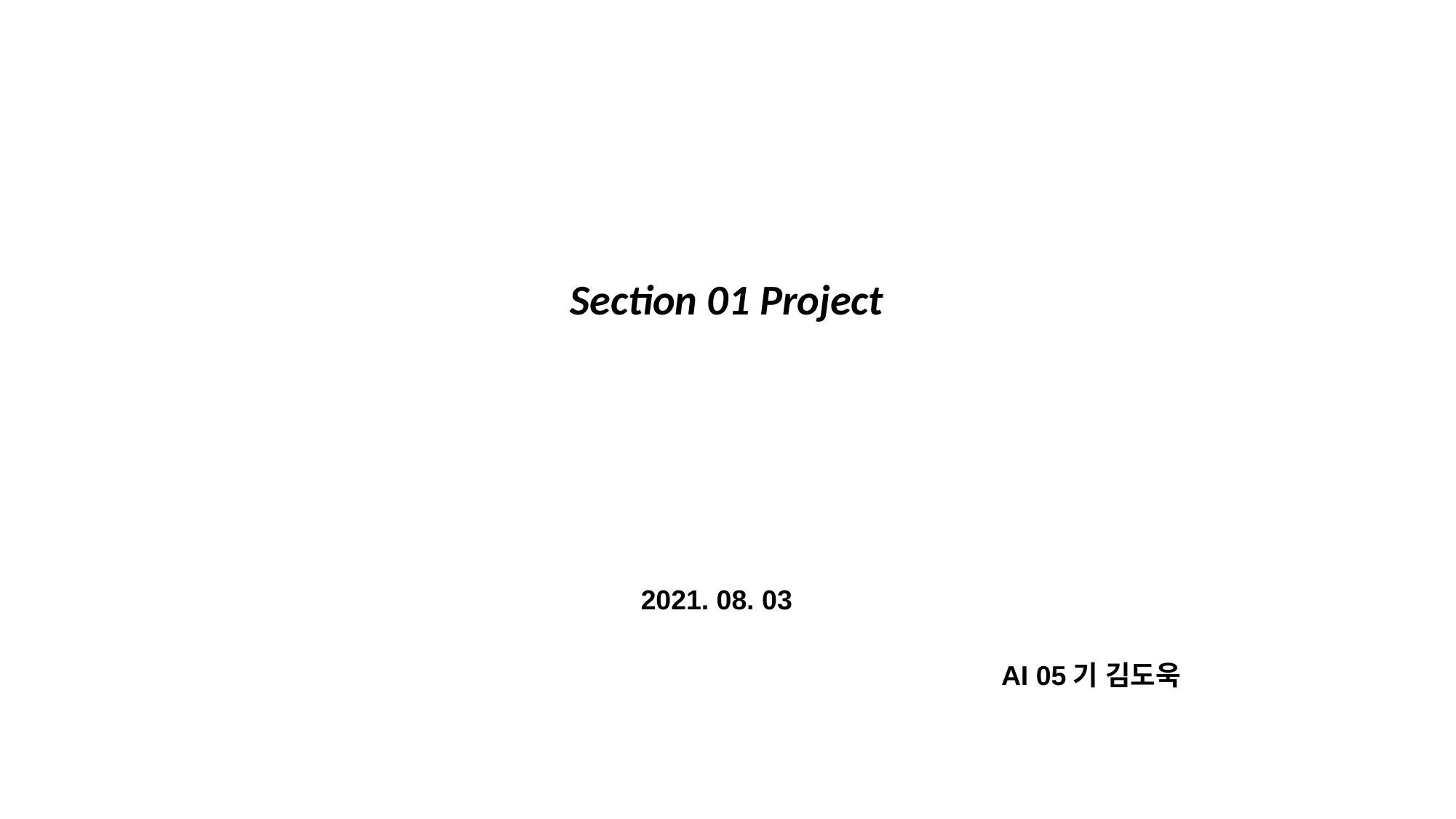

Section 01 Project
2021. 08. 03
AI 05기 김도욱